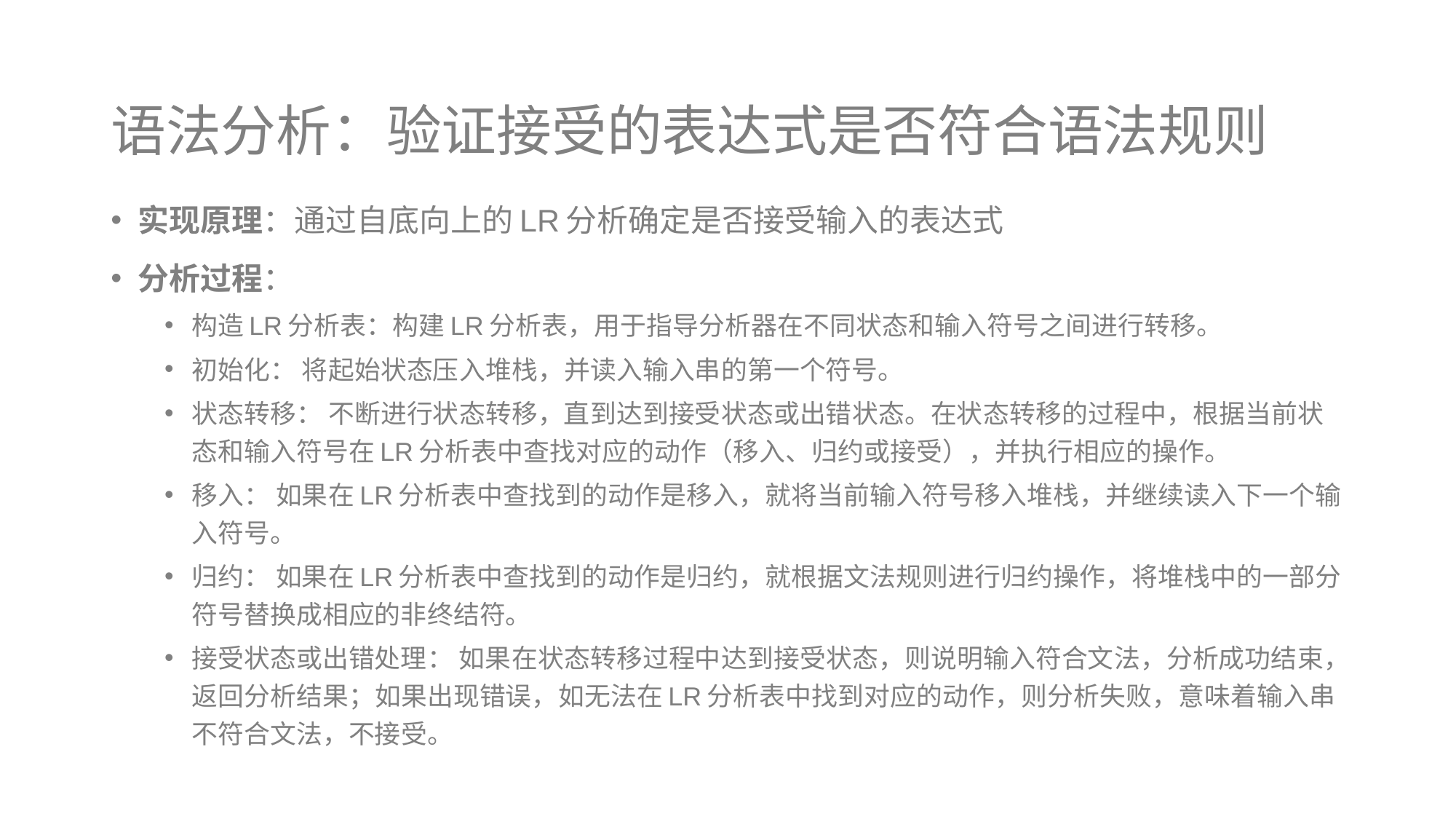

# 语法分析：验证接受的表达式是否符合语法规则
实现原理：通过自底向上的LR分析确定是否接受输入的表达式
分析过程：
构造LR分析表：构建LR分析表，用于指导分析器在不同状态和输入符号之间进行转移。
初始化： 将起始状态压入堆栈，并读入输入串的第一个符号。
状态转移： 不断进行状态转移，直到达到接受状态或出错状态。在状态转移的过程中，根据当前状态和输入符号在LR分析表中查找对应的动作（移入、归约或接受），并执行相应的操作。
移入： 如果在LR分析表中查找到的动作是移入，就将当前输入符号移入堆栈，并继续读入下一个输入符号。
归约： 如果在LR分析表中查找到的动作是归约，就根据文法规则进行归约操作，将堆栈中的一部分符号替换成相应的非终结符。
接受状态或出错处理： 如果在状态转移过程中达到接受状态，则说明输入符合文法，分析成功结束，返回分析结果；如果出现错误，如无法在LR分析表中找到对应的动作，则分析失败，意味着输入串不符合文法，不接受。